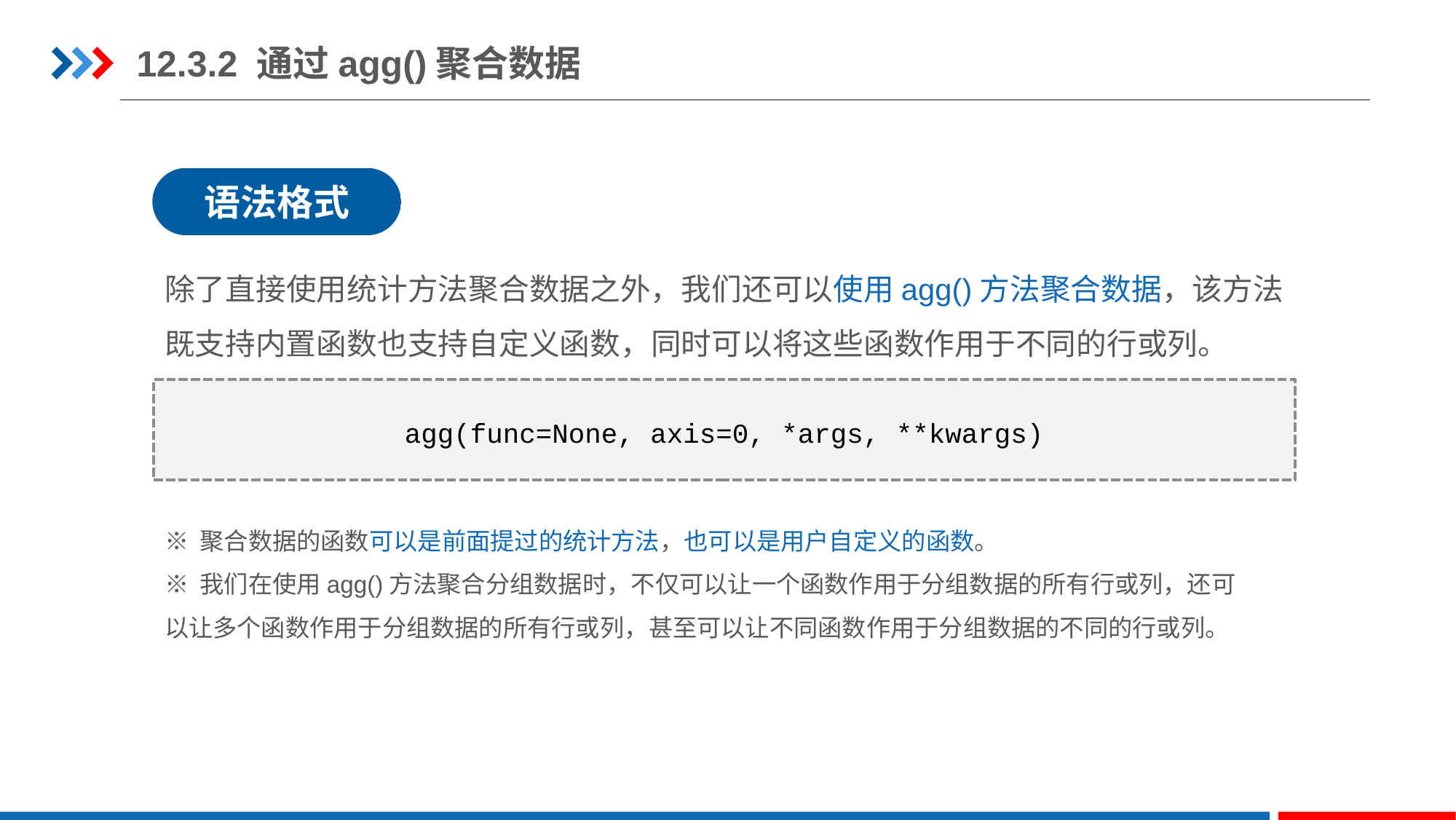

12.3.2 通过agg()聚合数据
语法格式
除了直接使用统计方法聚合数据之外，我们还可以使用agg()方法聚合数据，该方法既支持内置函数也支持自定义函数，同时可以将这些函数作用于不同的行或列。

agg(func=None, axis=0, *args, **kwargs)
※ 聚合数据的函数可以是前面提过的统计方法，也可以是用户自定义的函数。
※ 我们在使用agg()方法聚合分组数据时，不仅可以让一个函数作用于分组数据的所有行或列，还可以让多个函数作用于分组数据的所有行或列，甚至可以让不同函数作用于分组数据的不同的行或列。